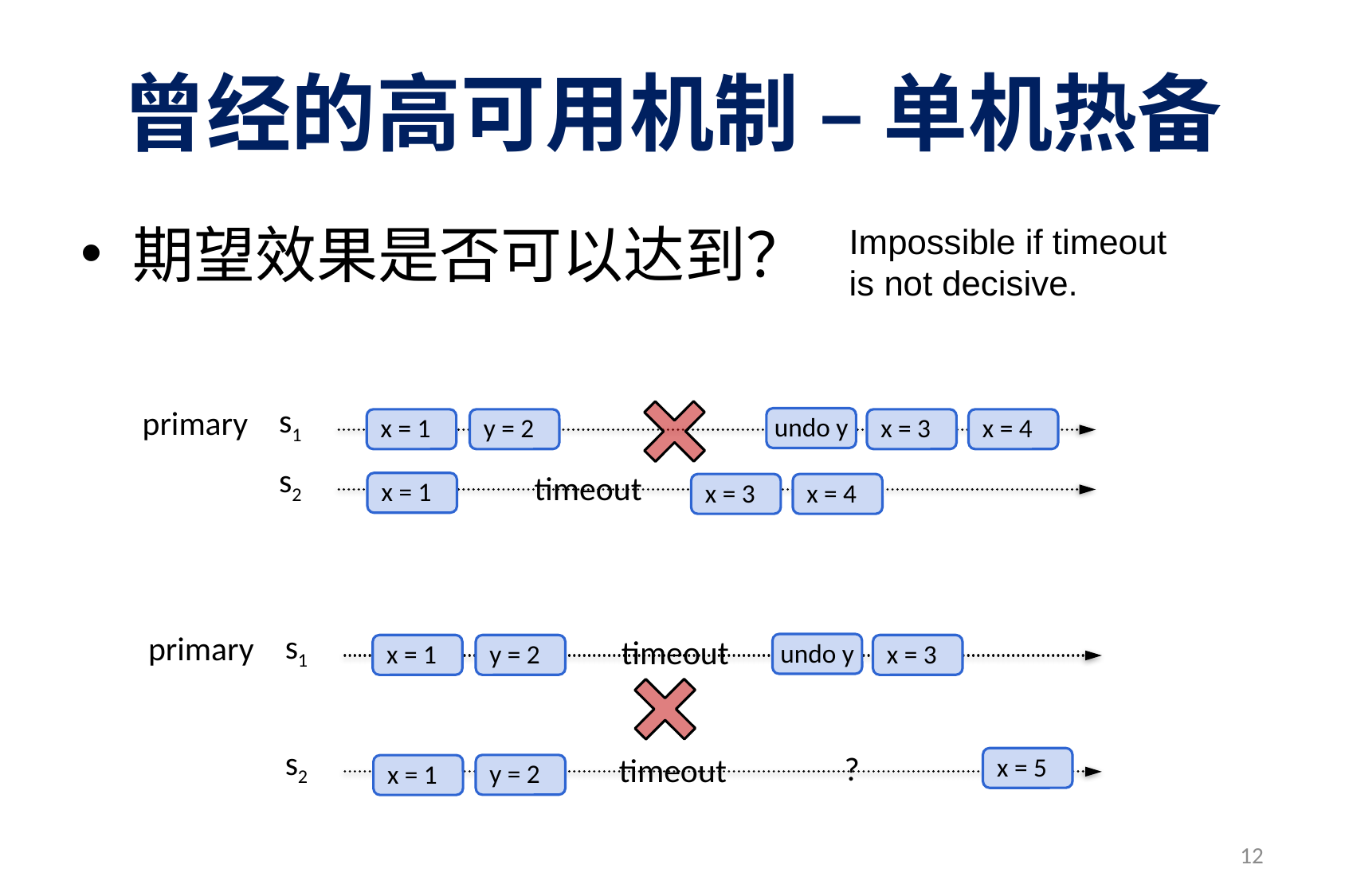

# 曾经的高可用机制 – 单机热备
期望效果是否可以达到？
Impossible if timeout
is not decisive.
primary

s1
 undo y
  x = 1
  y = 2
  x = 3
  x = 4
s2
timeout
  x = 1
  x = 3
  x = 4
primary
s1
timeout
 undo y
  x = 1
  y = 2
  x = 3

s2
?
timeout
  x = 5
  y = 2
  x = 1
12